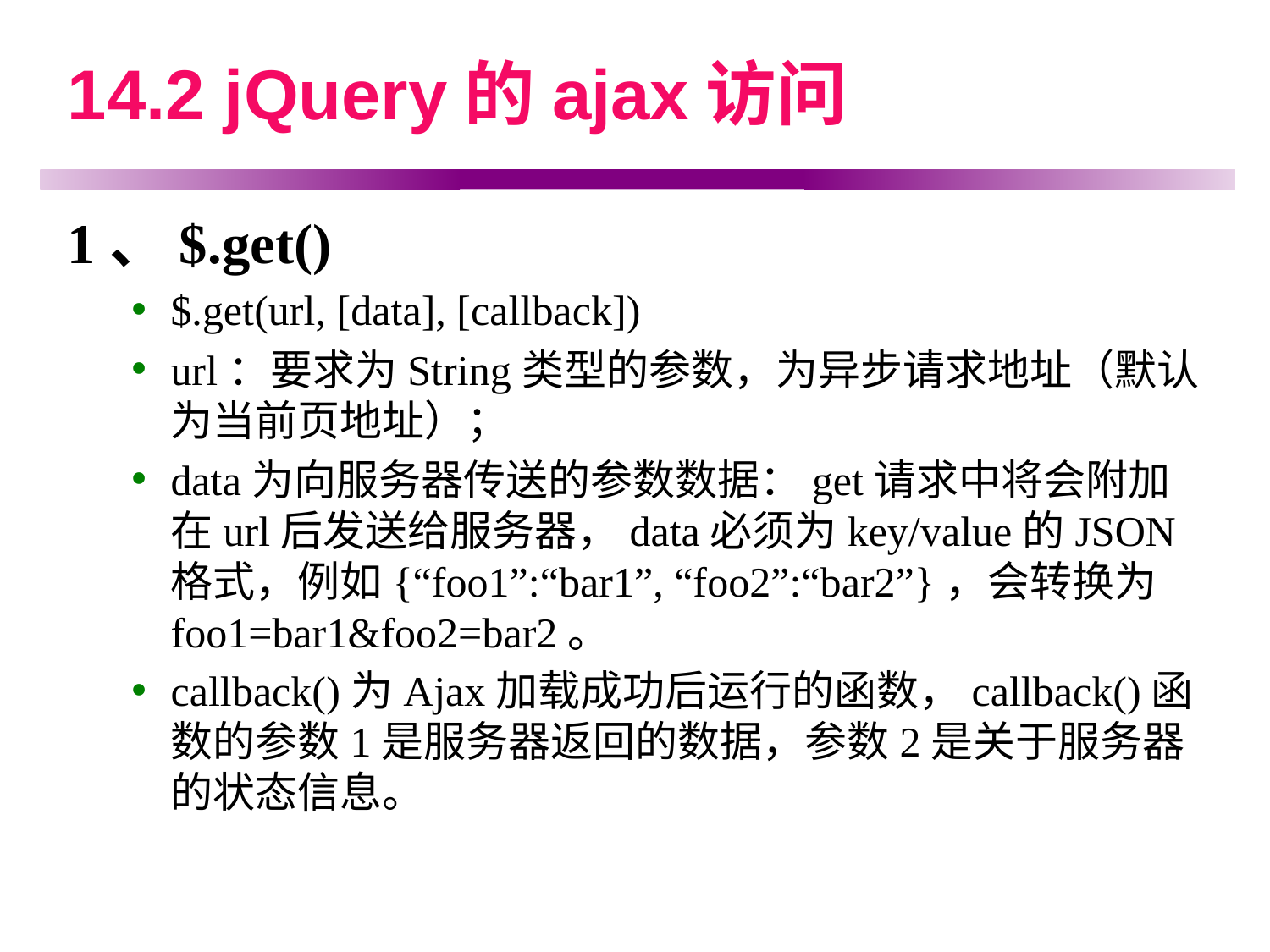

# 14.2 jQuery的ajax访问
1、$.get()
$.get(url, [data], [callback])
url：要求为String类型的参数，为异步请求地址（默认为当前页地址）；
data为向服务器传送的参数数据：get请求中将会附加在url后发送给服务器，data必须为key/value的JSON格式，例如{“foo1”:“bar1”, “foo2”:“bar2”}，会转换为foo1=bar1&foo2=bar2。
callback()为Ajax加载成功后运行的函数，callback()函数的参数1是服务器返回的数据，参数2是关于服务器的状态信息。